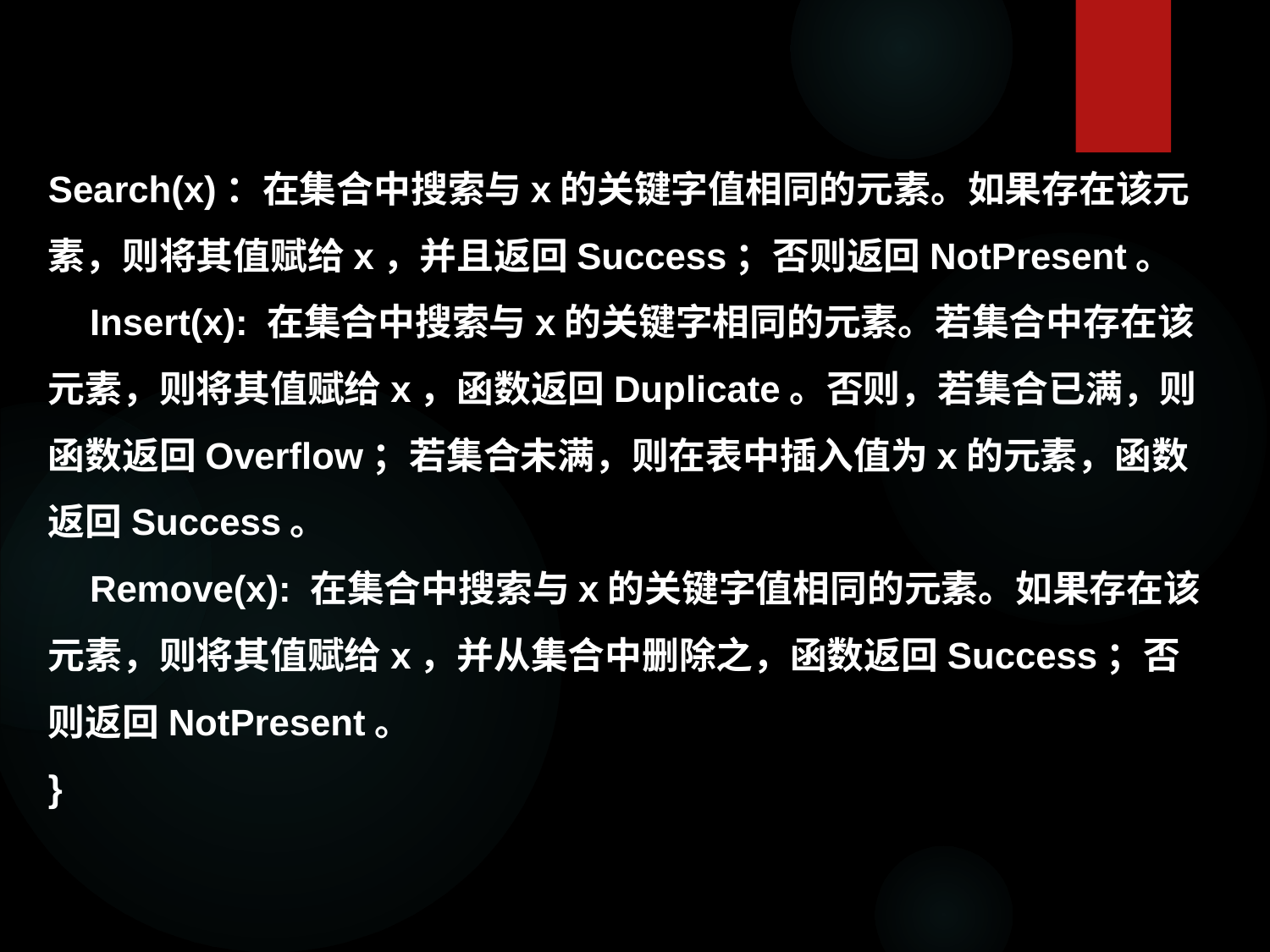

Search(x)：在集合中搜索与x的关键字值相同的元素。如果存在该元素，则将其值赋给x，并且返回Success；否则返回NotPresent。
    Insert(x): 在集合中搜索与x的关键字相同的元素。若集合中存在该元素，则将其值赋给x，函数返回Duplicate。否则，若集合已满，则函数返回Overflow；若集合未满，则在表中插入值为x的元素，函数返回Success。
    Remove(x): 在集合中搜索与x的关键字值相同的元素。如果存在该元素，则将其值赋给x，并从集合中删除之，函数返回Success；否则返回NotPresent。
}